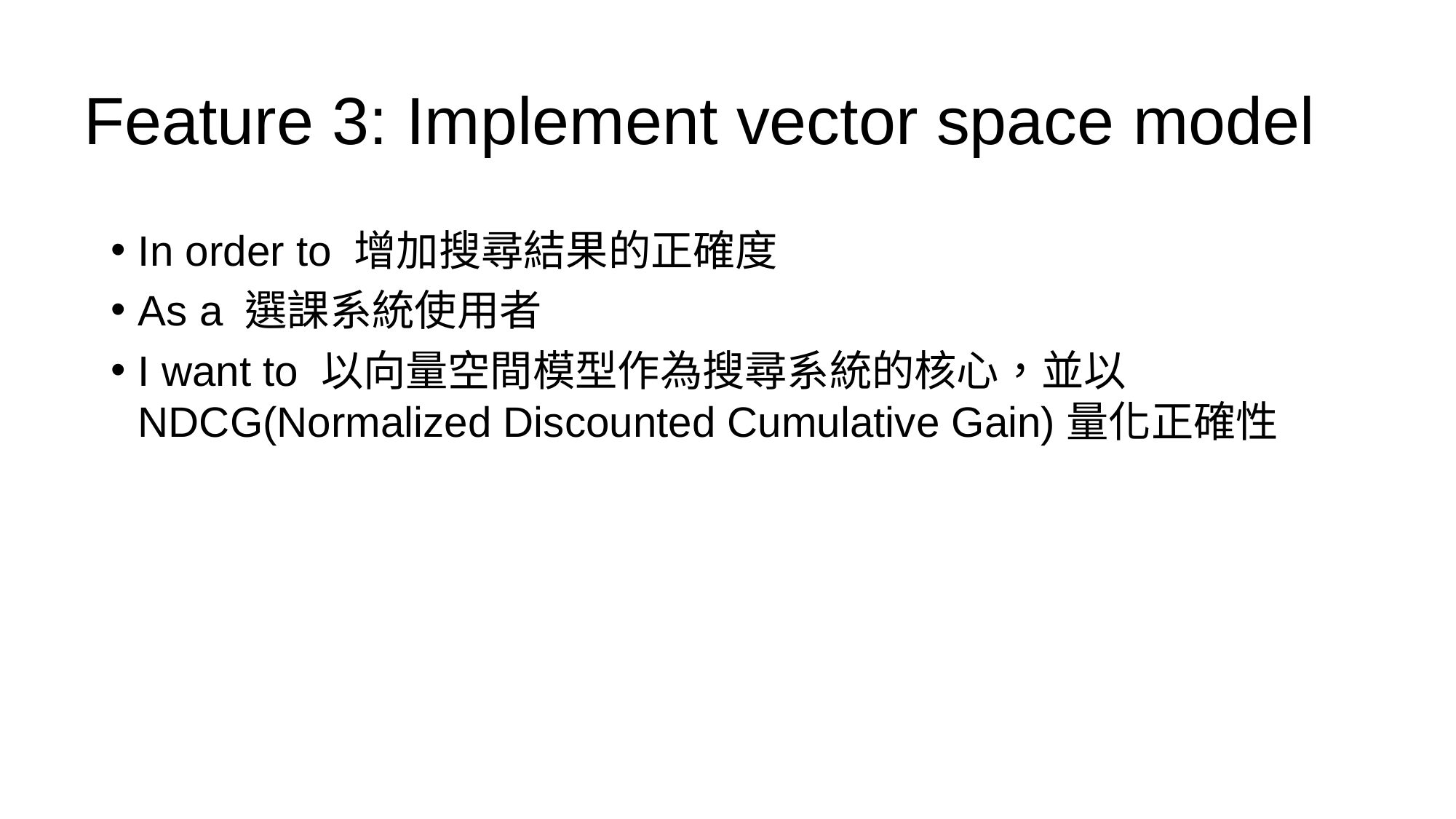

# Feature 3: Implement vector space model
In order to 增加搜尋結果的正確度
As a 選課系統使用者
I want to 以向量空間模型作為搜尋系統的核心，並以NDCG(Normalized Discounted Cumulative Gain)量化正確性